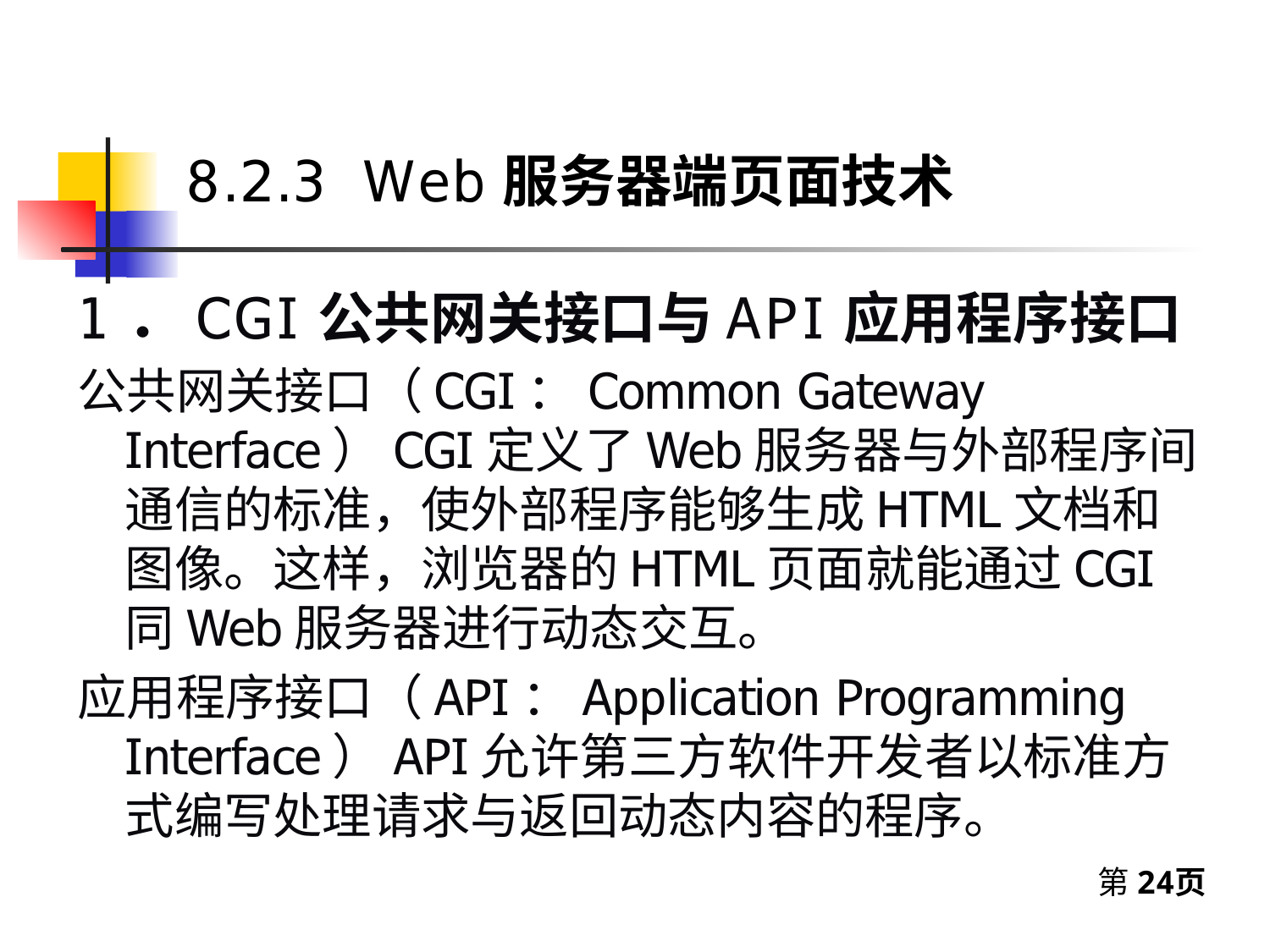

8.2.3  Web服务器端页面技术
1．CGI公共网关接口与API应用程序接口
公共网关接口（CGI：Common Gateway Interface）CGI定义了Web服务器与外部程序间通信的标准，使外部程序能够生成HTML文档和图像。这样，浏览器的HTML页面就能通过CGI同Web服务器进行动态交互。
应用程序接口（API：Application Programming Interface）API允许第三方软件开发者以标准方式编写处理请求与返回动态内容的程序。